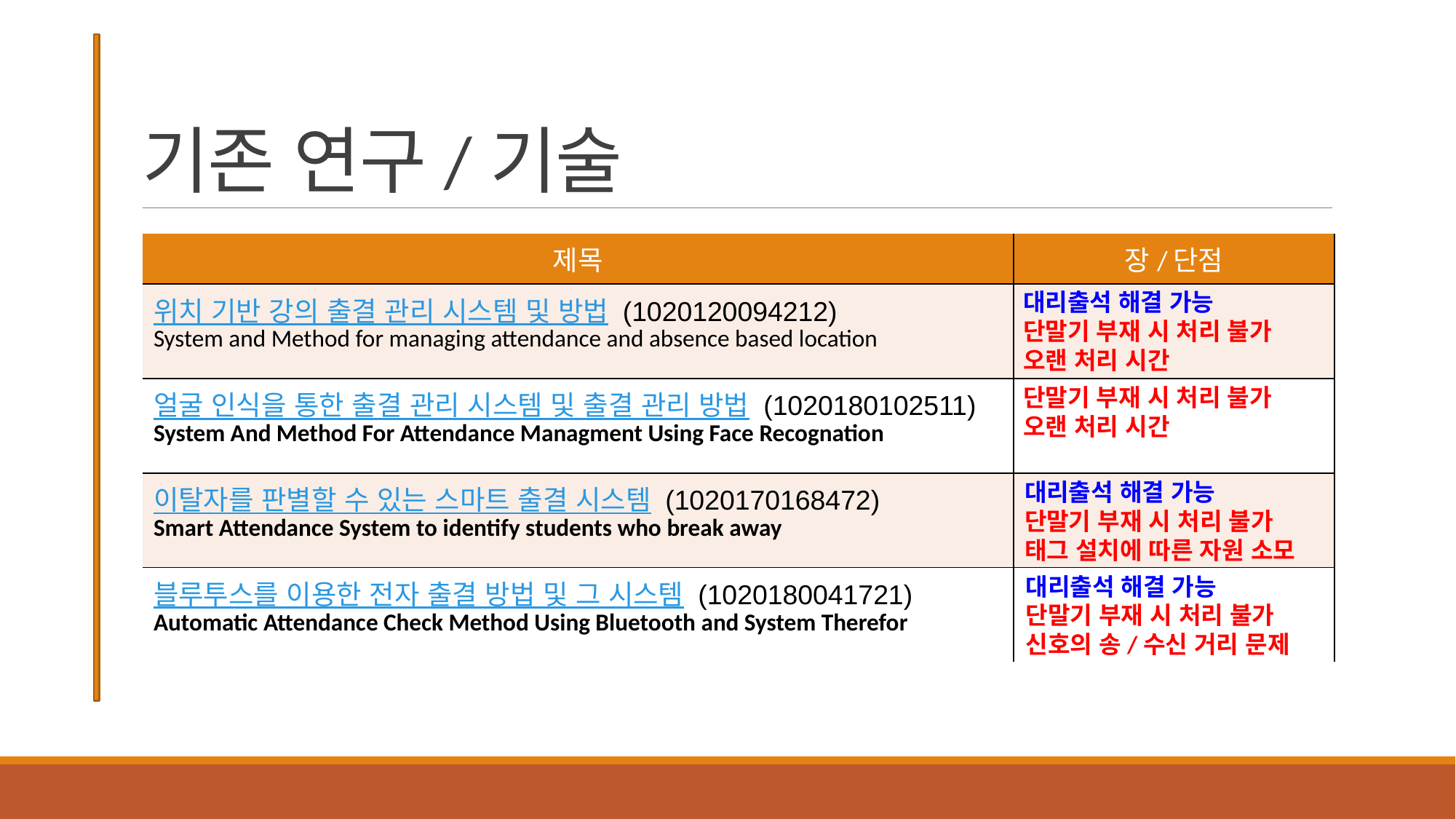

# 기존 연구/기술

| 제목 | 장/단점 |
| --- | --- |
| 위치 기반 강의 출결 관리 시스템 및 방법 (1020120094212) System and Method for managing attendance and absence based location |  |
| 얼굴 인식을 통한 출결 관리 시스템 및 출결 관리 방법 (1020180102511) System And Method For Attendance Managment Using Face Recognation |  |
| 이탈자를 판별할 수 있는 스마트 출결 시스템 (1020170168472) Smart Attendance System to identify students who break away |  |
| 블루투스를 이용한 전자 출결 방법 및 그 시스템 (1020180041721) Automatic Attendance Check Method Using Bluetooth and System Therefor |  |
대리출석 해결 가능
단말기 부재 시 처리 불가
오랜 처리 시간
단말기 부재 시 처리 불가
오랜 처리 시간
대리출석 해결 가능
단말기 부재 시 처리 불가
태그 설치에 따른 자원 소모
대리출석 해결 가능
단말기 부재 시 처리 불가
신호의 송/수신 거리 문제